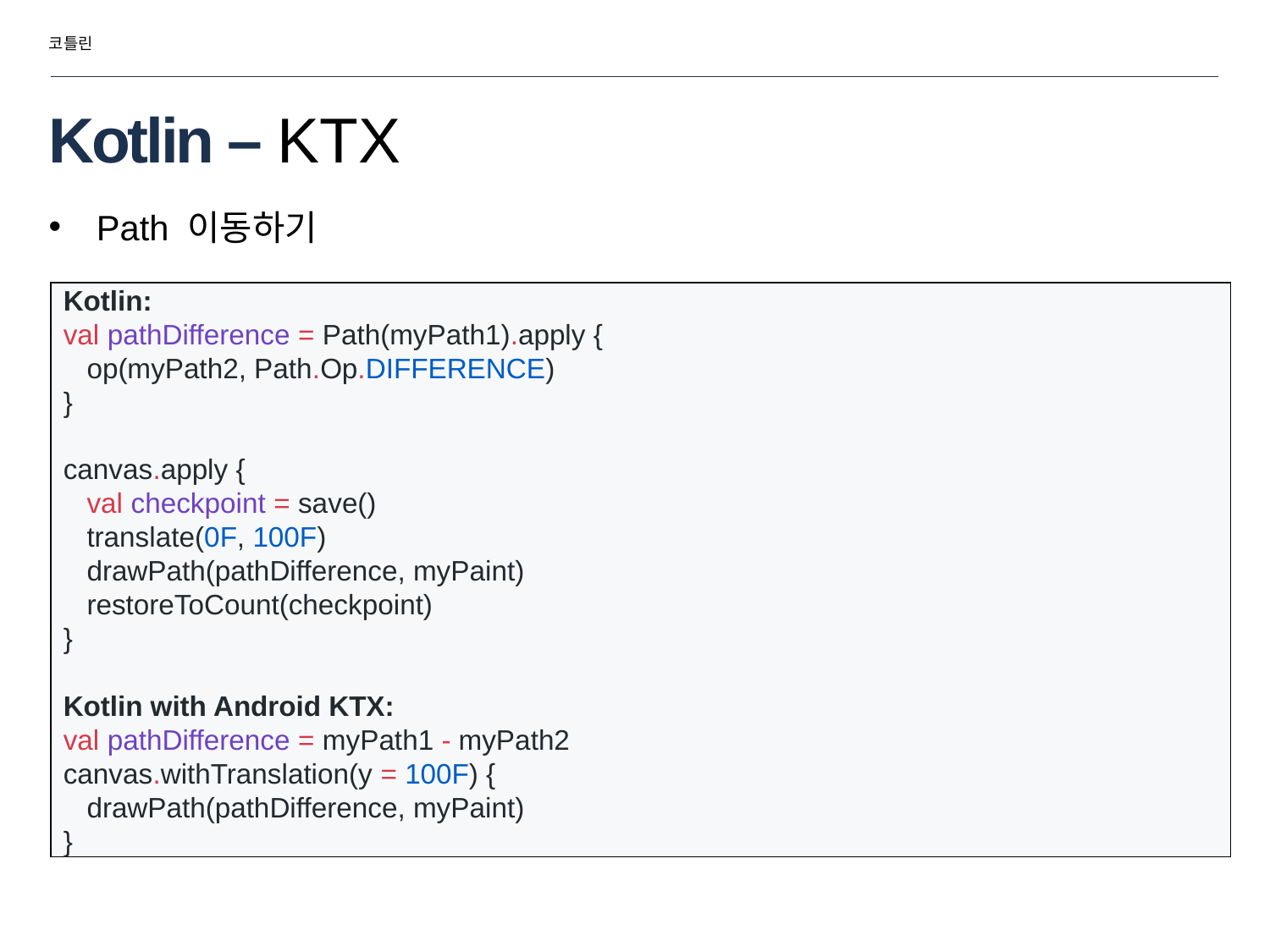

코틀린
# Kotlin – KTX
Path 이동하기
Kotlin:
val pathDifference = Path(myPath1).apply {
   op(myPath2, Path.Op.DIFFERENCE)
}

canvas.apply {
   val checkpoint = save()
   translate(0F, 100F)
   drawPath(pathDifference, myPaint)
   restoreToCount(checkpoint)
}

Kotlin with Android KTX:
val pathDifference = myPath1 - myPath2
canvas.withTranslation(y = 100F) {
   drawPath(pathDifference, myPaint)
}